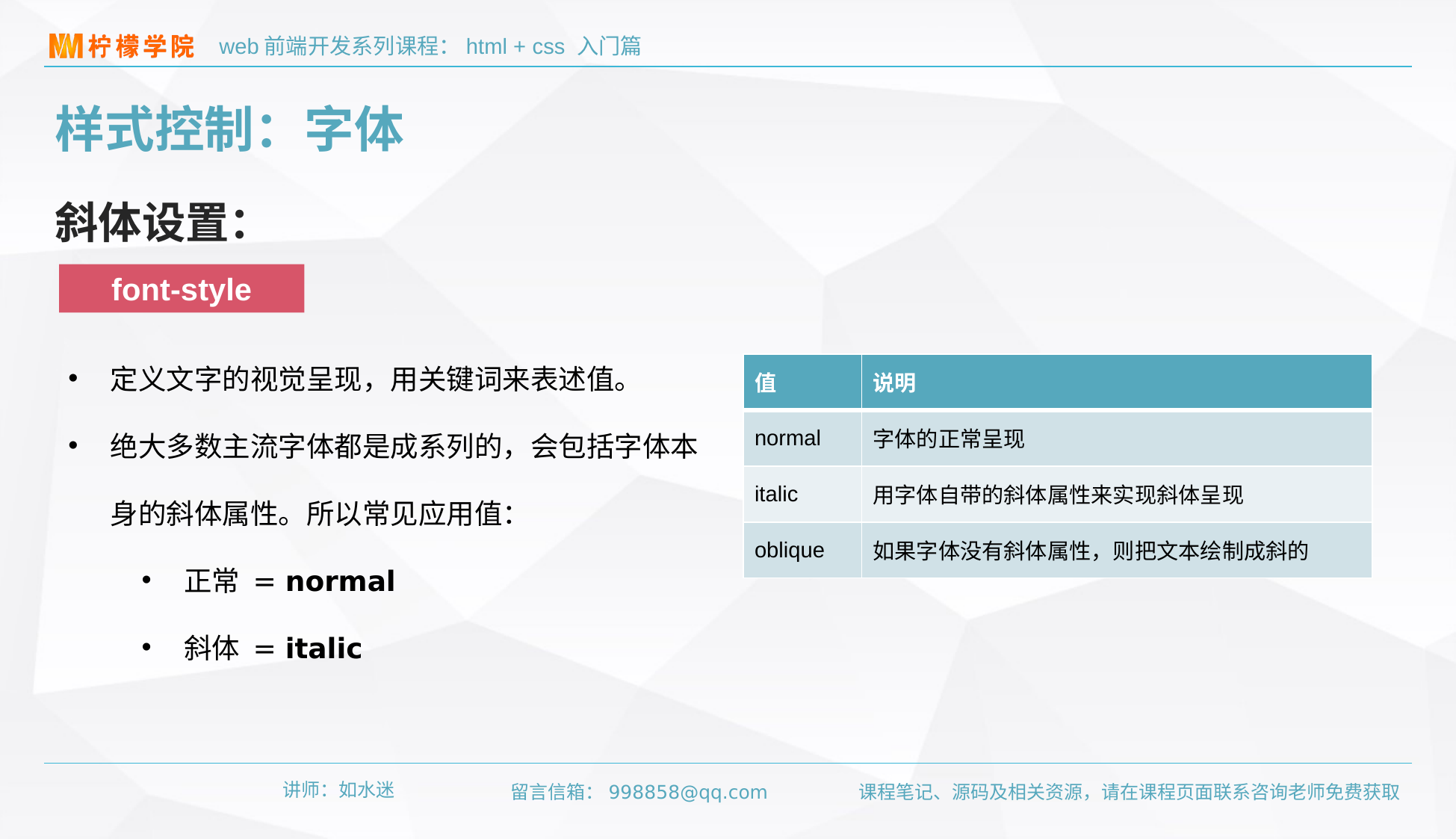

样式控制：字体
斜体设置：
font-style
定义文字的视觉呈现，用关键词来表述值。
绝大多数主流字体都是成系列的，会包括字体本身的斜体属性。所以常见应用值：
正常 = normal
斜体 = italic
| 值 | 说明 |
| --- | --- |
| normal | 字体的正常呈现 |
| italic | 用字体自带的斜体属性来实现斜体呈现 |
| oblique | 如果字体没有斜体属性，则把文本绘制成斜的 |